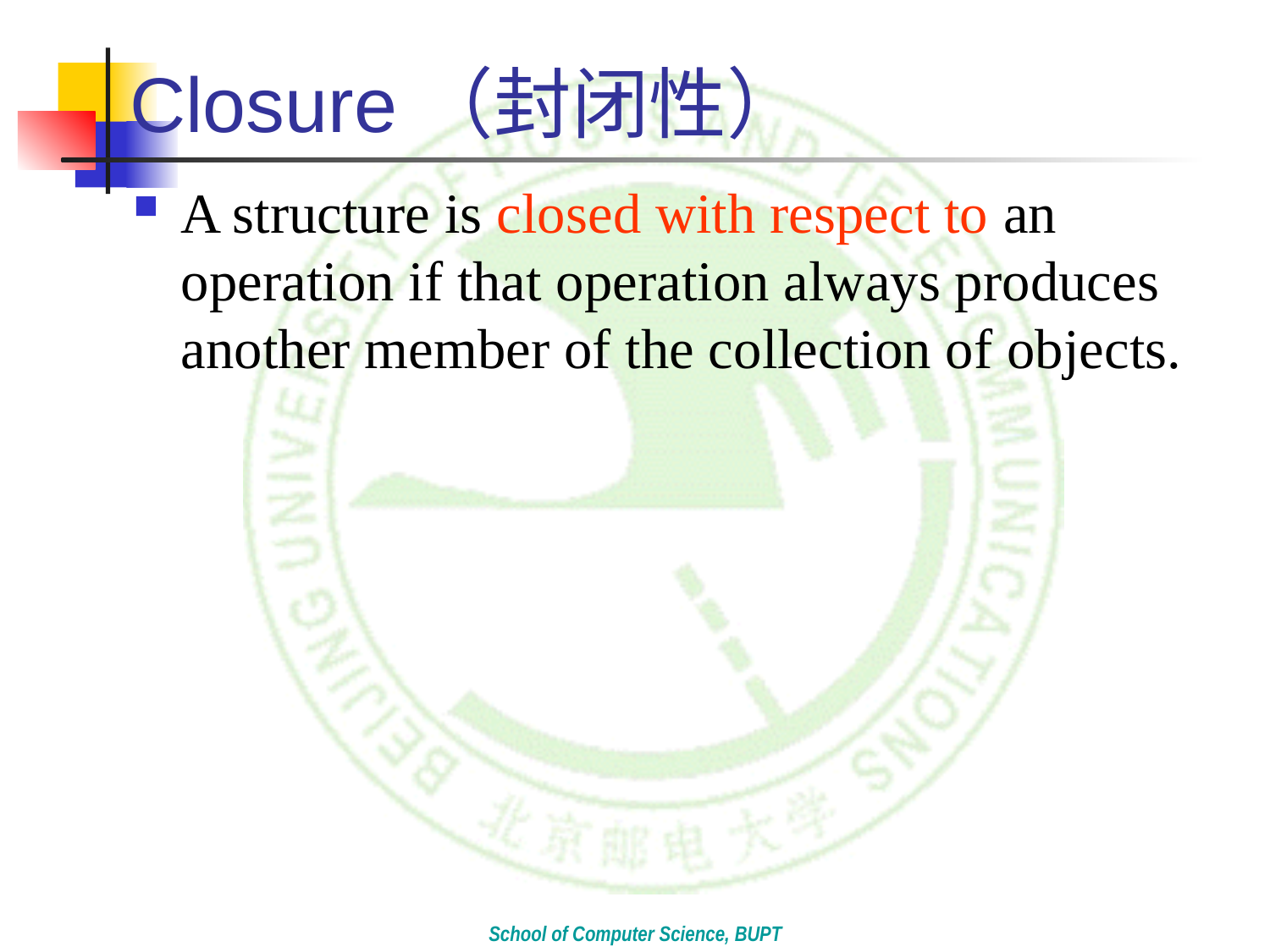

# Closure（封闭性）
A structure is closed with respect to an operation if that operation always produces another member of the collection of objects.

School of Computer Science, BUPT
5